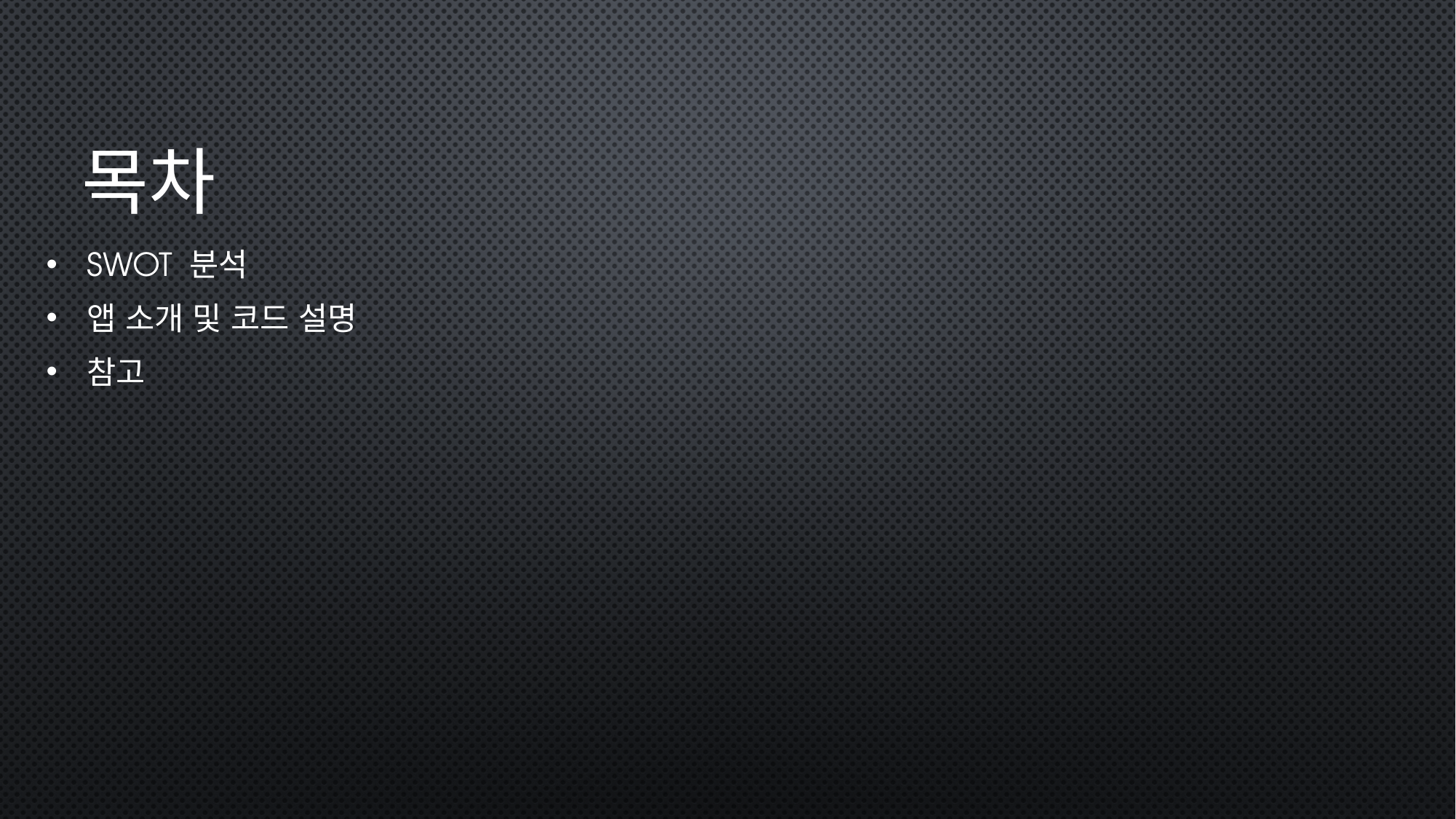

# 목차
Swot 분석
앱 소개 및 코드 설명
참고